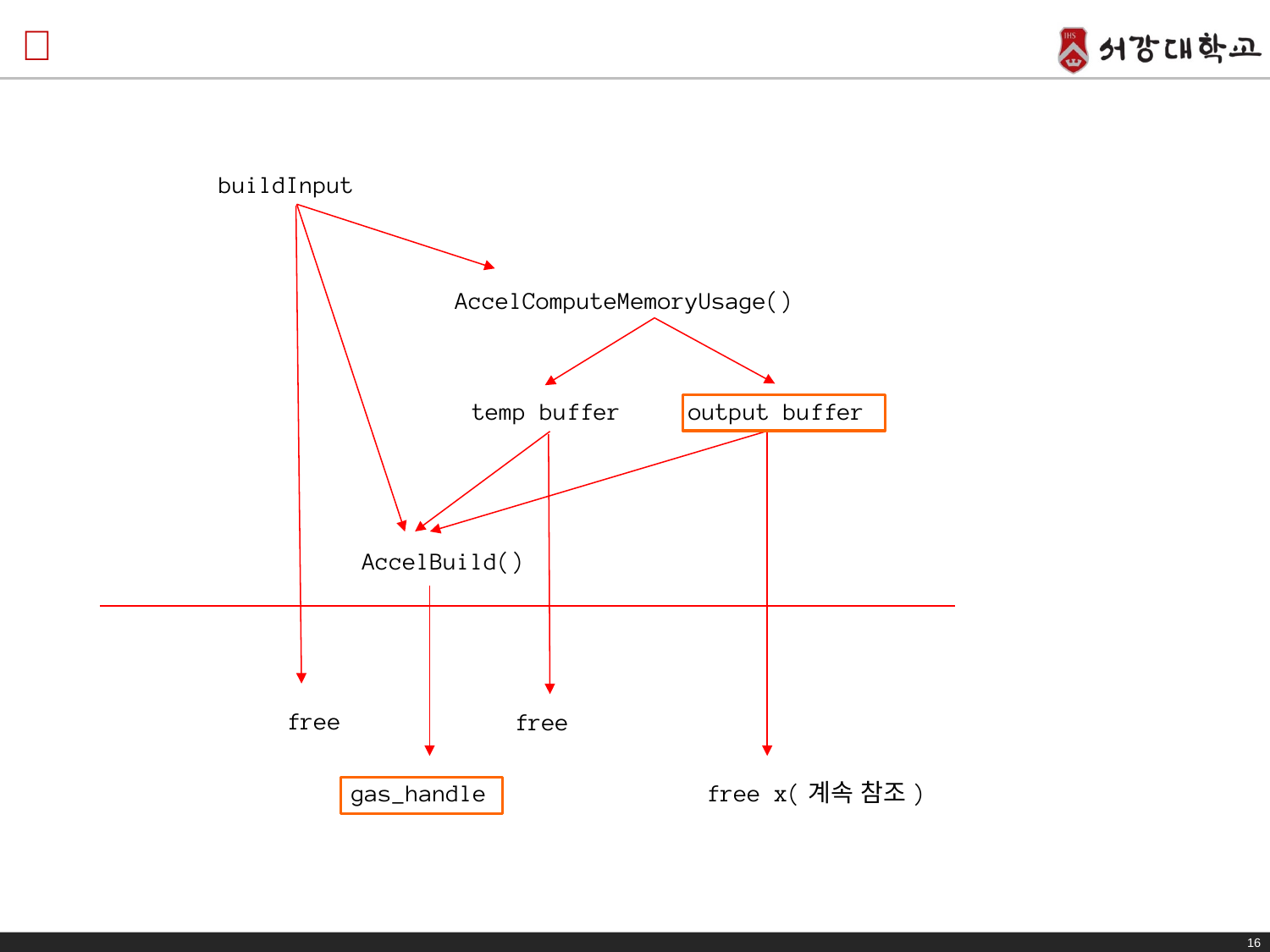

#
buildInput
AccelComputeMemoryUsage()
temp buffer     output buffer
AccelBuild()

free
free
gas_handle
free x(계속 참조)

16